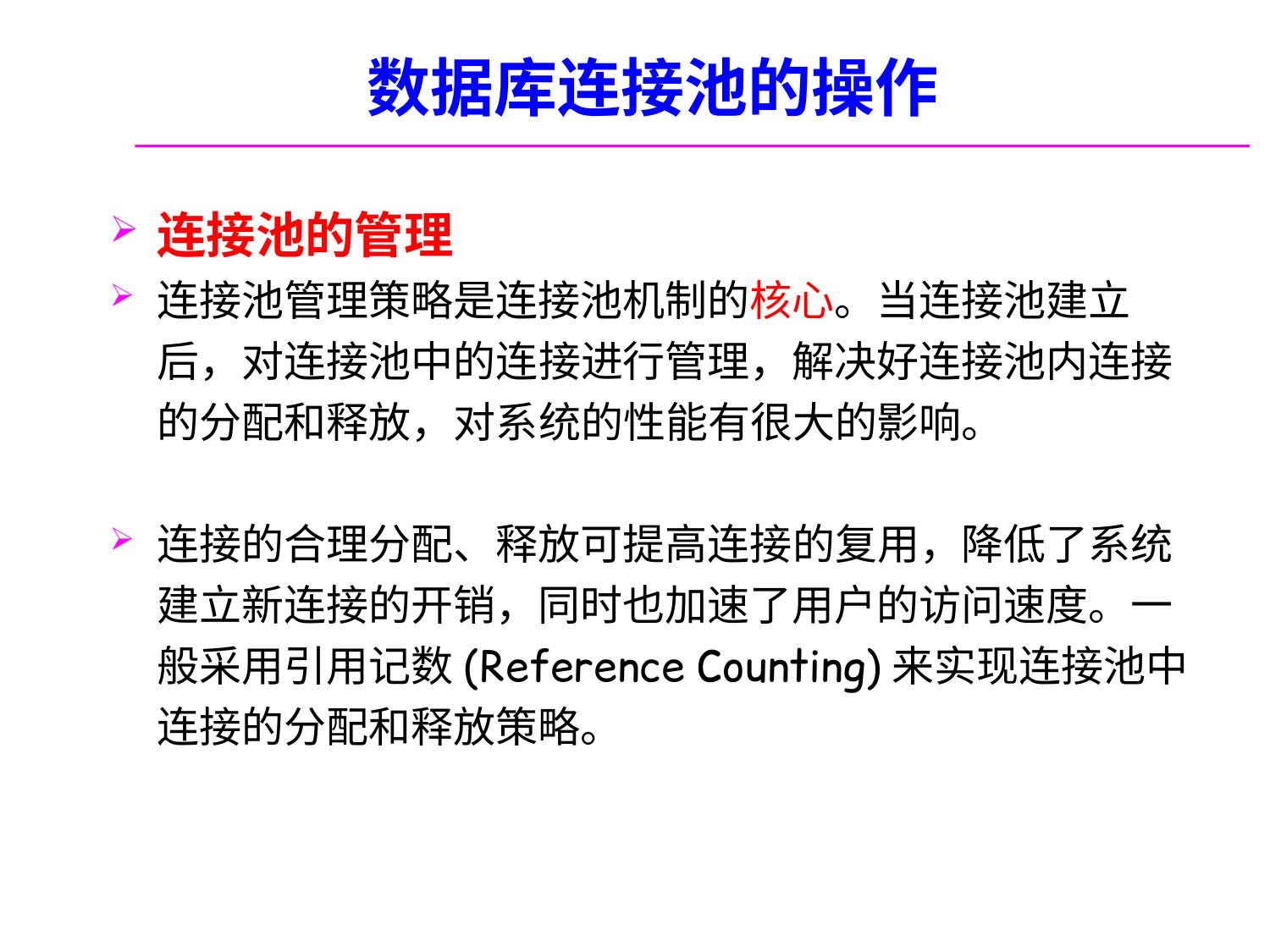

# 数据库连接池的操作
连接池的管理
连接池管理策略是连接池机制的核心。当连接池建立后，对连接池中的连接进行管理，解决好连接池内连接的分配和释放，对系统的性能有很大的影响。

连接的合理分配、释放可提高连接的复用，降低了系统建立新连接的开销，同时也加速了用户的访问速度。一般采用引用记数(Reference Counting)来实现连接池中连接的分配和释放策略。

38